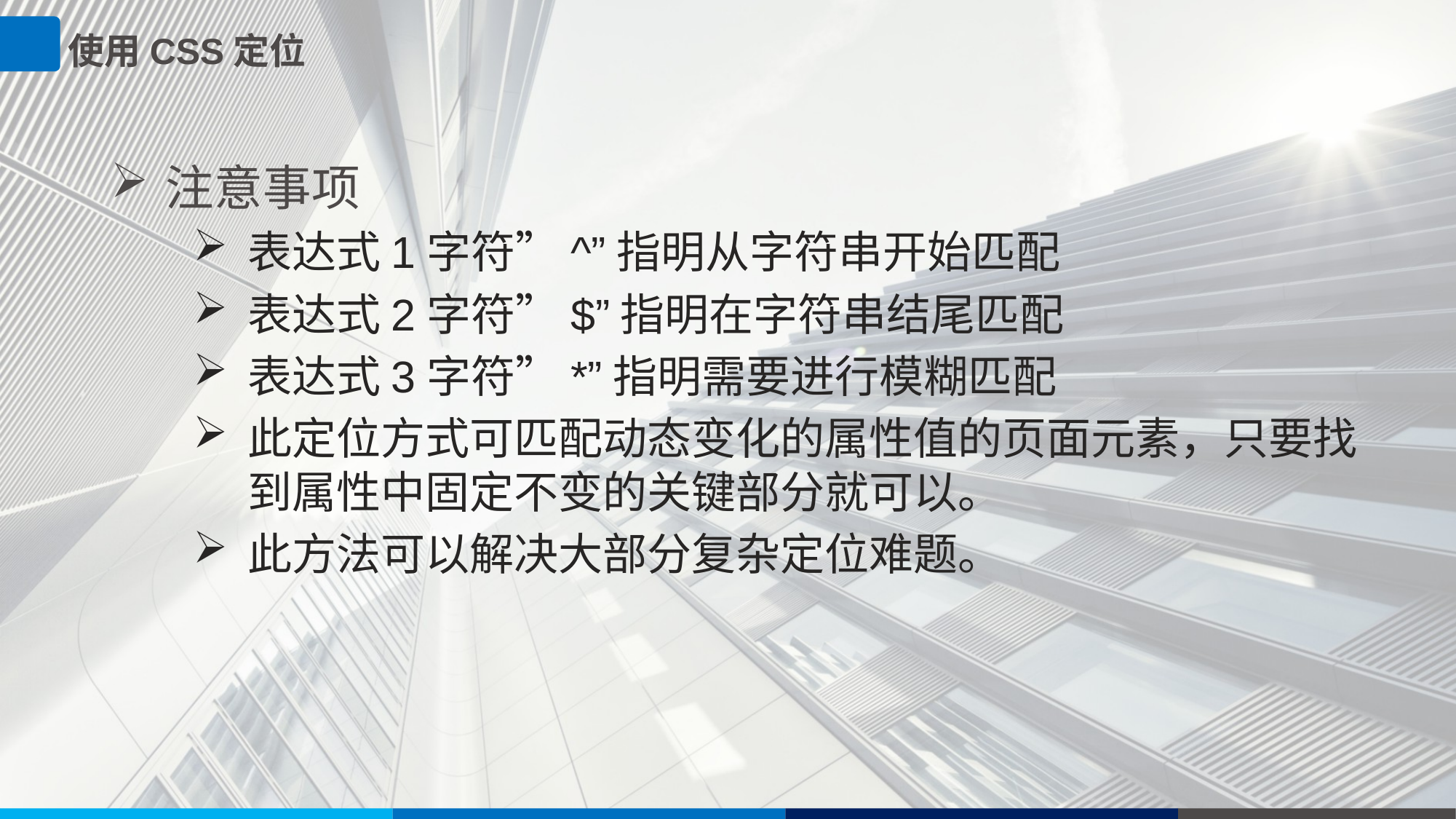

使用CSS定位
注意事项
表达式1字符”^”指明从字符串开始匹配
表达式2字符”$”指明在字符串结尾匹配
表达式3字符”*”指明需要进行模糊匹配
此定位方式可匹配动态变化的属性值的页面元素，只要找到属性中固定不变的关键部分就可以。
此方法可以解决大部分复杂定位难题。